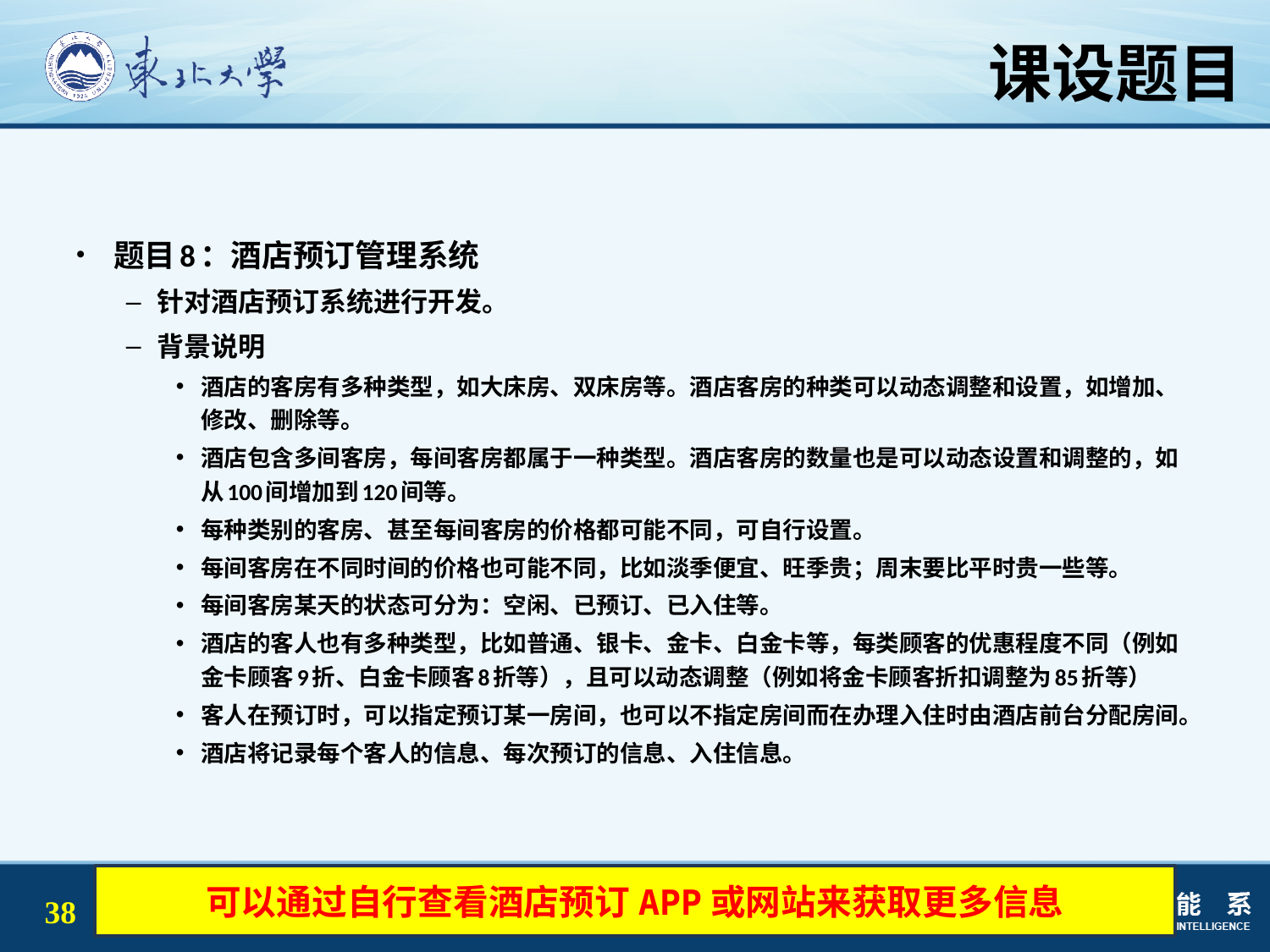

# 课设题目
题目8：酒店预订管理系统
针对酒店预订系统进行开发。
背景说明
酒店的客房有多种类型，如大床房、双床房等。酒店客房的种类可以动态调整和设置，如增加、修改、删除等。
酒店包含多间客房，每间客房都属于一种类型。酒店客房的数量也是可以动态设置和调整的，如从100间增加到120间等。
每种类别的客房、甚至每间客房的价格都可能不同，可自行设置。
每间客房在不同时间的价格也可能不同，比如淡季便宜、旺季贵；周末要比平时贵一些等。
每间客房某天的状态可分为：空闲、已预订、已入住等。
酒店的客人也有多种类型，比如普通、银卡、金卡、白金卡等，每类顾客的优惠程度不同（例如金卡顾客9折、白金卡顾客8折等），且可以动态调整（例如将金卡顾客折扣调整为85折等）
客人在预订时，可以指定预订某一房间，也可以不指定房间而在办理入住时由酒店前台分配房间。
酒店将记录每个客人的信息、每次预订的信息、入住信息。
可以通过自行查看酒店预订APP或网站来获取更多信息